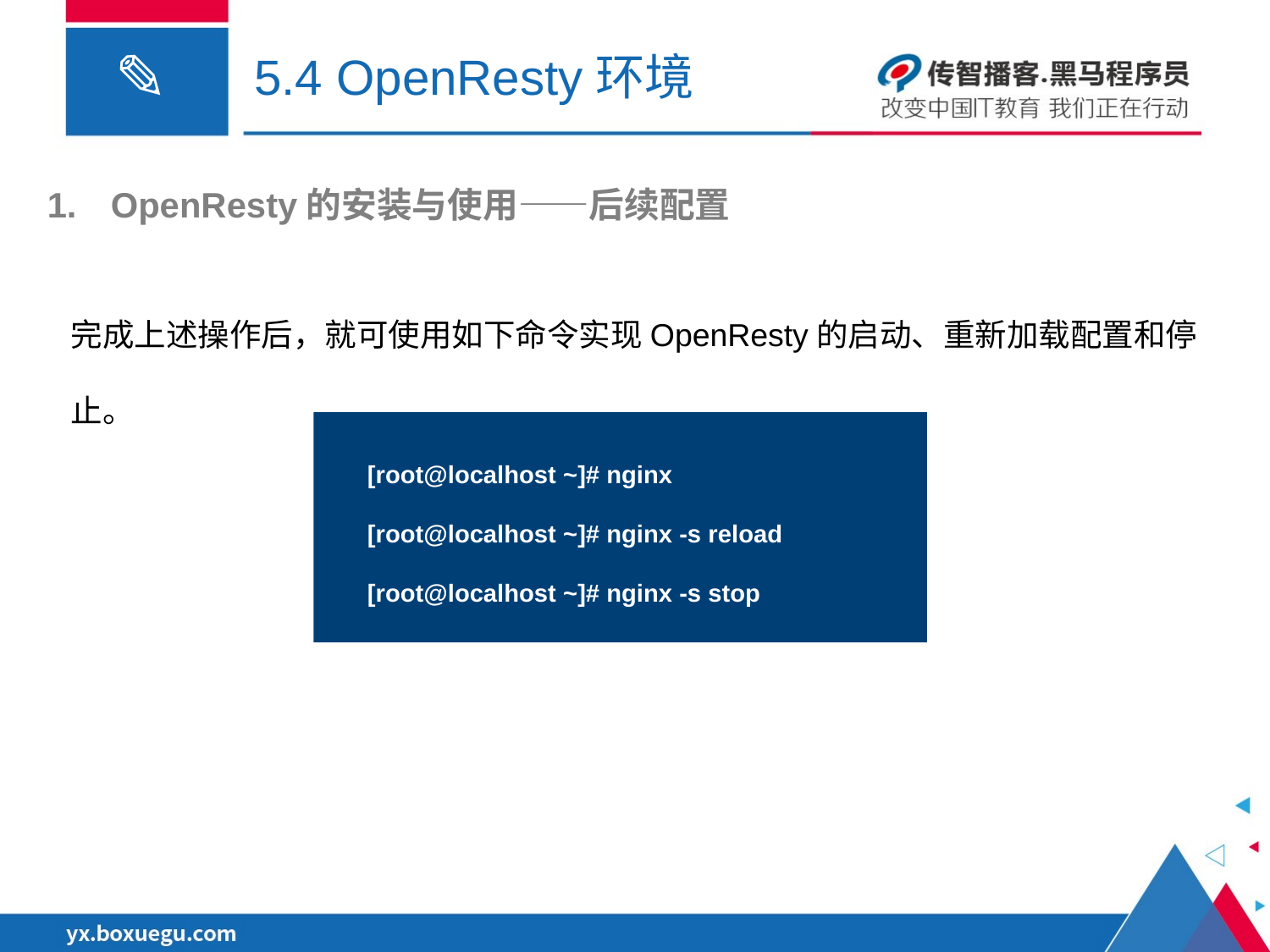

# 5.4 OpenResty环境
OpenResty的安装与使用——后续配置
完成上述操作后，就可使用如下命令实现OpenResty的启动、重新加载配置和停止。

[root@localhost ~]# nginx
[root@localhost ~]# nginx -s reload
[root@localhost ~]# nginx -s stop